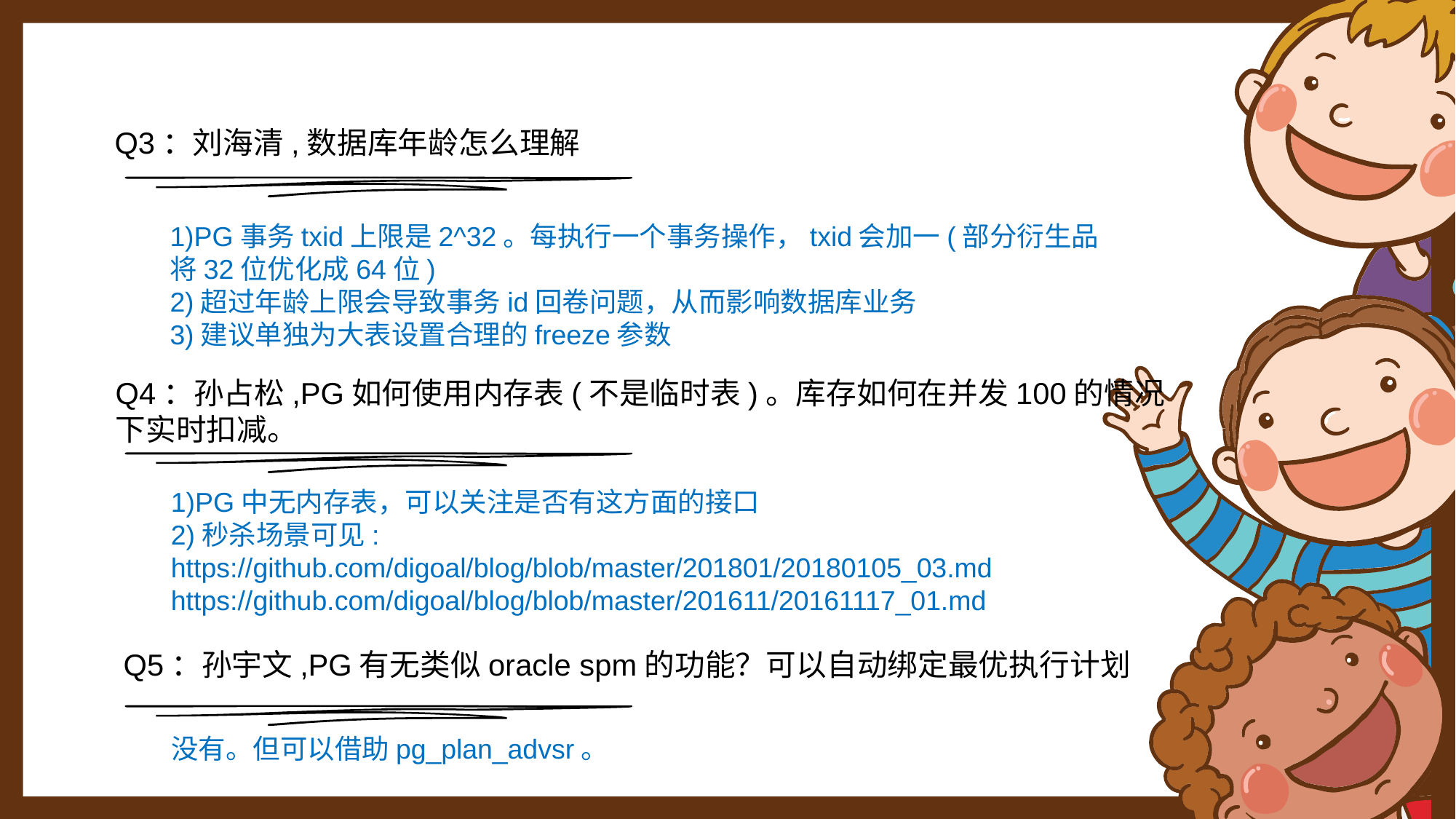

Q3：刘海清,数据库年龄怎么理解

1)PG事务txid上限是2^32。每执行一个事务操作，txid会加一(部分衍生品将32位优化成64位)
2)超过年龄上限会导致事务id回卷问题，从而影响数据库业务
3)建议单独为大表设置合理的freeze参数
Q4：孙占松,PG如何使用内存表(不是临时表)。库存如何在并发100的情况下实时扣减。

1)PG中无内存表，可以关注是否有这方面的接口
2)秒杀场景可见:
https://github.com/digoal/blog/blob/master/201801/20180105_03.md
https://github.com/digoal/blog/blob/master/201611/20161117_01.md
Q5：孙宇文,PG有无类似oracle spm的功能？可以自动绑定最优执行计划

没有。但可以借助pg_plan_advsr。